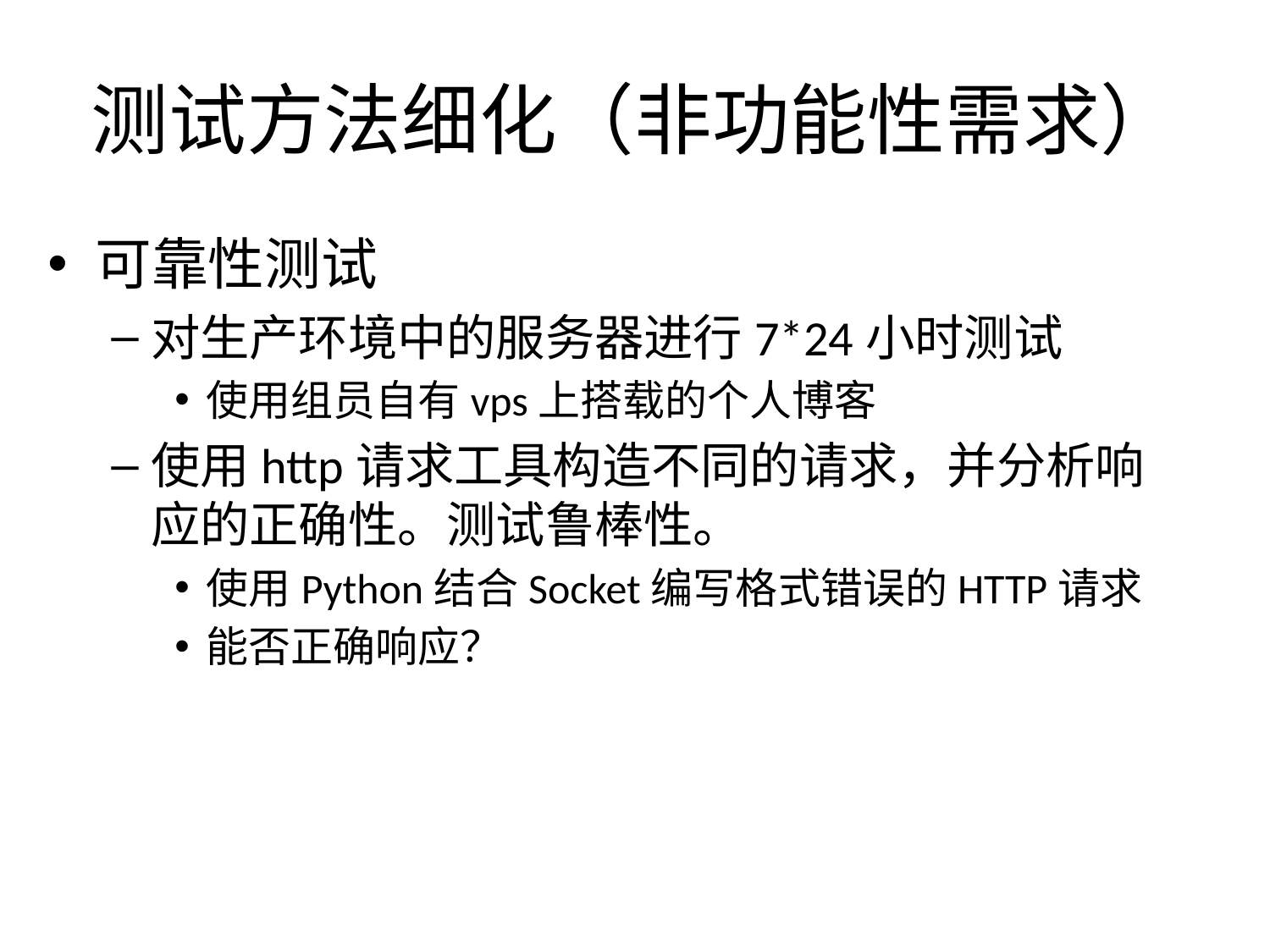

# 测试方法细化（非功能性需求）
可靠性测试
对生产环境中的服务器进行7*24小时测试
使用组员自有vps上搭载的个人博客
使用http请求工具构造不同的请求，并分析响应的正确性。测试鲁棒性。
使用Python结合Socket编写格式错误的HTTP请求
能否正确响应？